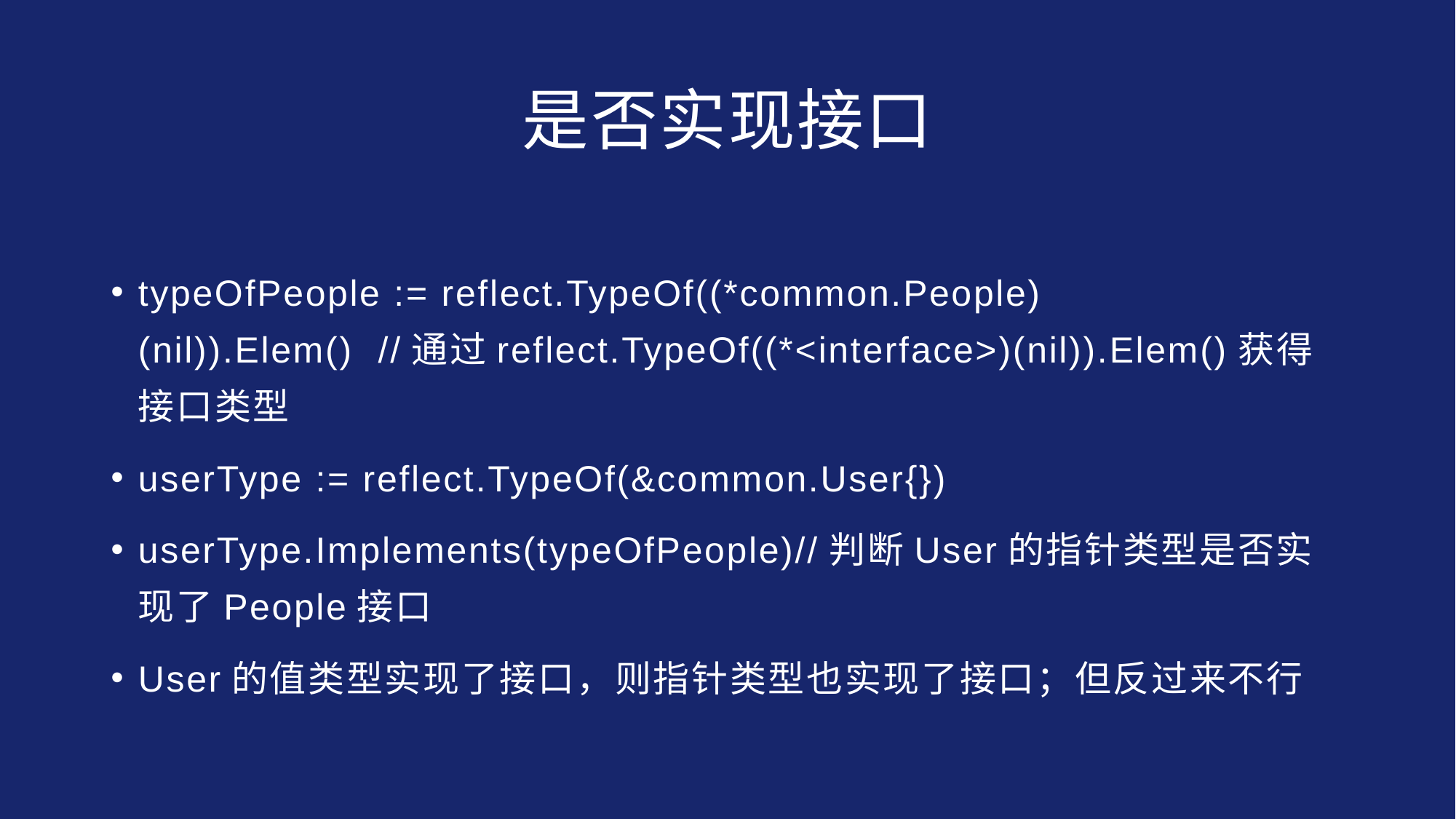

# 是否实现接口
typeOfPeople := reflect.TypeOf((*common.People)(nil)).Elem()  //通过reflect.TypeOf((*<interface>)(nil)).Elem()获得接口类型
userType := reflect.TypeOf(&common.User{})
userType.Implements(typeOfPeople)//判断User的指针类型是否实现了People接口
User的值类型实现了接口，则指针类型也实现了接口；但反过来不行